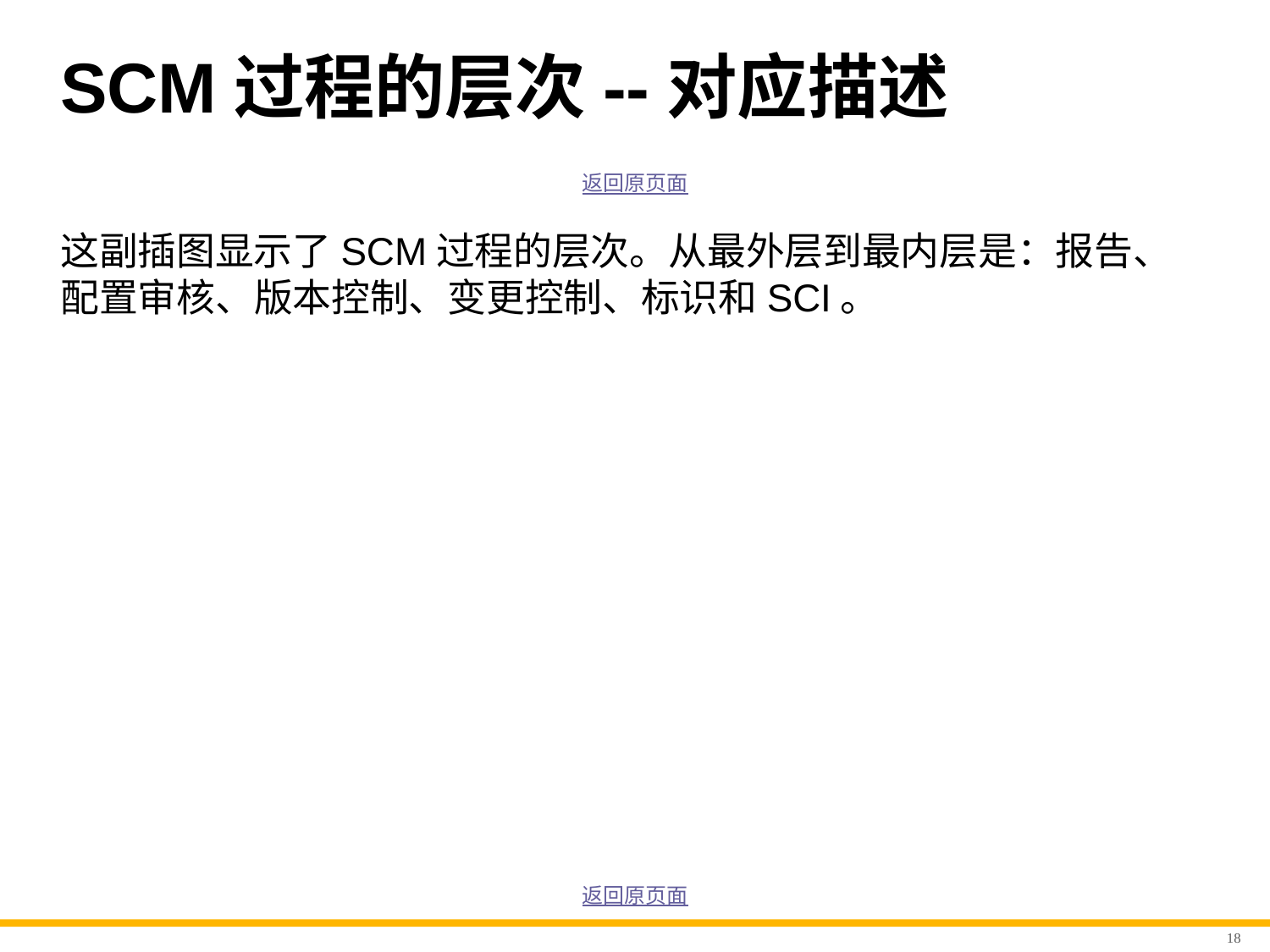

# SCM过程的层次--对应描述
返回原页面
这副插图显示了SCM过程的层次。从最外层到最内层是：报告、配置审核、版本控制、变更控制、标识和SCI。
返回原页面
18